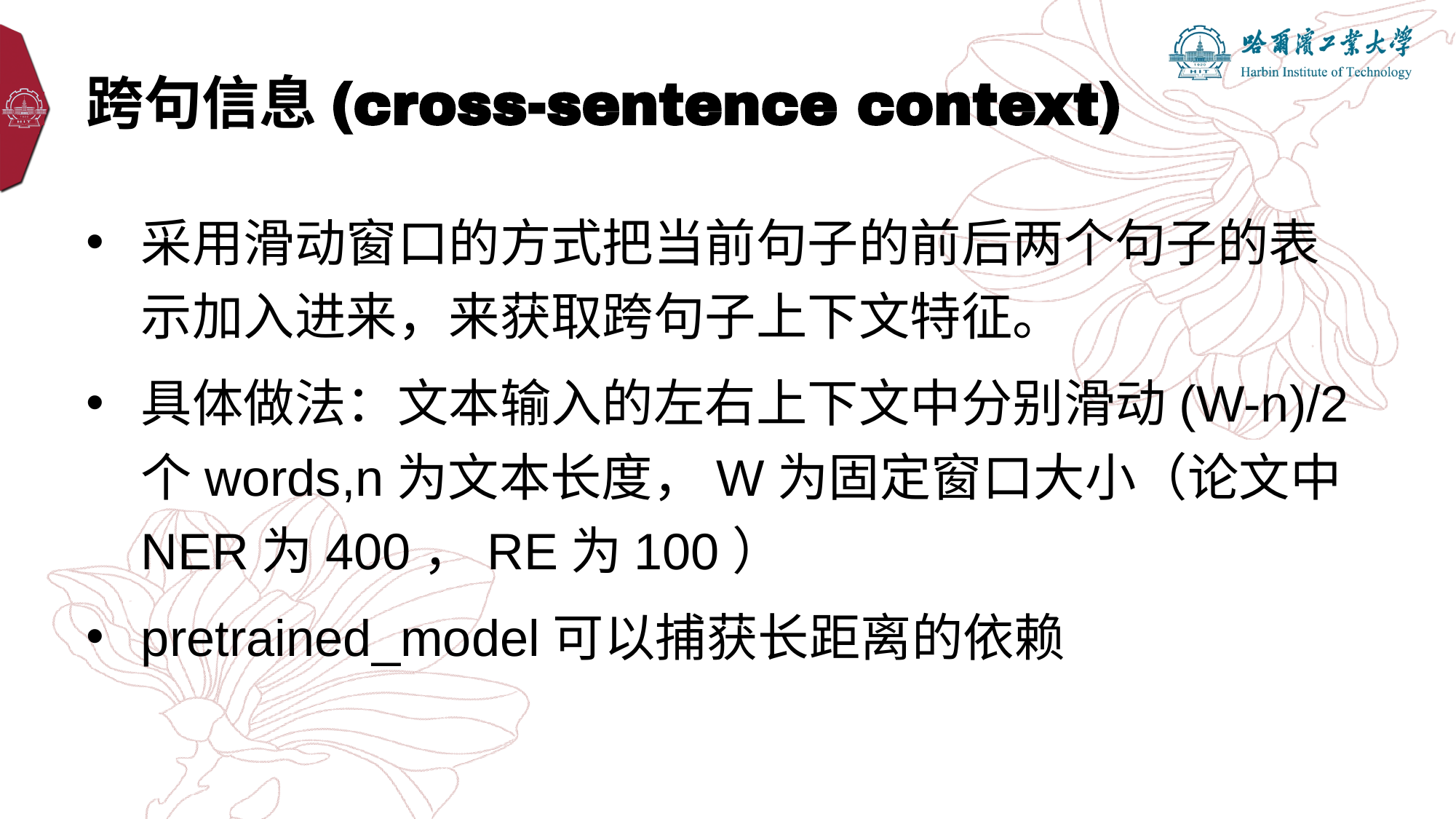

# 跨句信息(cross-sentence context)
采用滑动窗口的方式把当前句子的前后两个句子的表示加入进来，来获取跨句子上下文特征。
具体做法：文本输入的左右上下文中分别滑动(W-n)/2个words,n为文本长度，W为固定窗口大小（论文中NER为400，RE为100）
pretrained_model可以捕获长距离的依赖